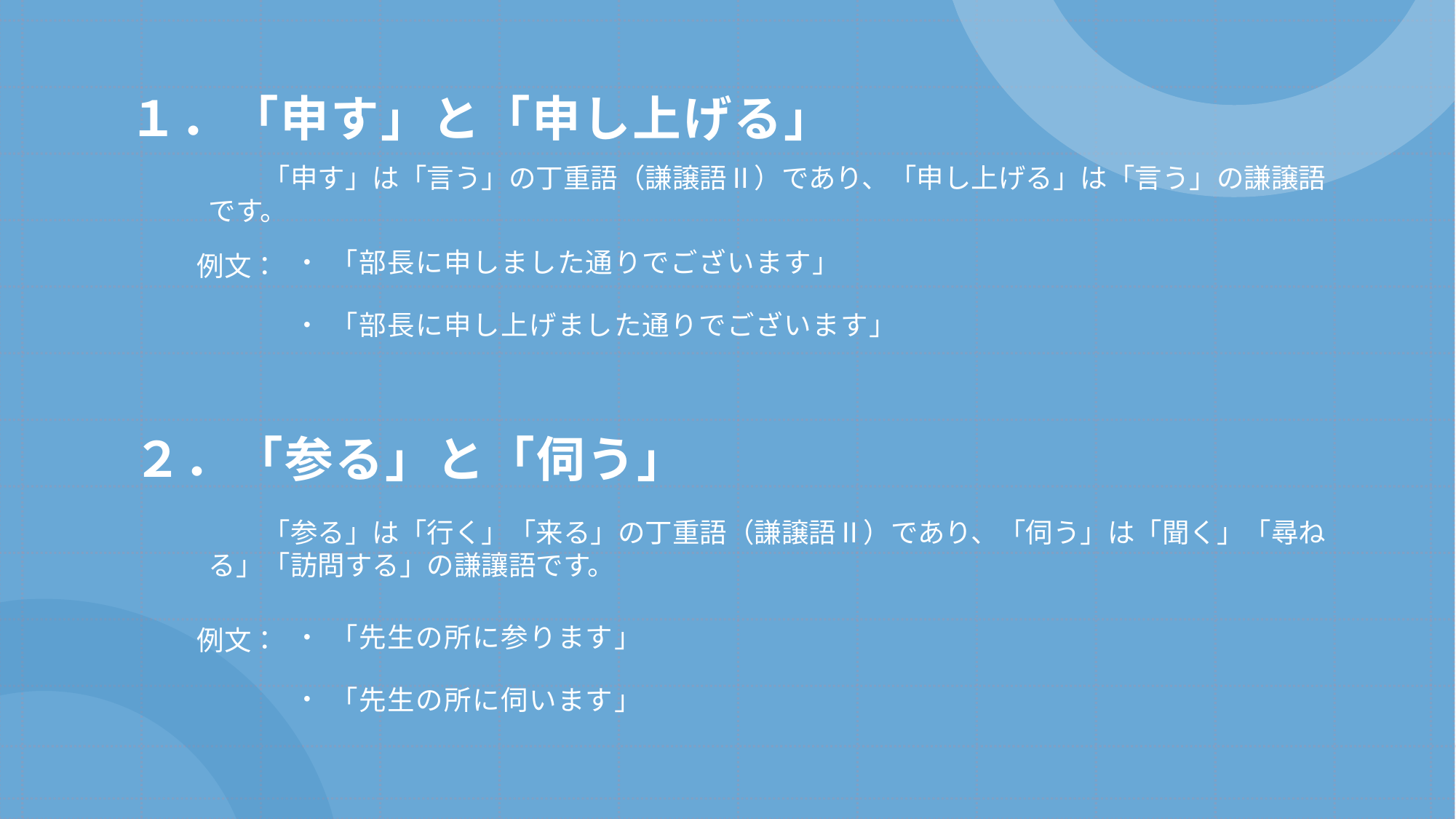

# １．「申す」と「申し上げる」
「申す」は「言う」の丁重語（謙譲語Ⅱ）であり、「申し上げる」は「言う」の謙譲語です。
「部長に申しました通りでございます」
「部長に申し上げました通りでございます」
例文：

２．「参る」と「伺う」
「参る」は「行く」「来る」の丁重語（謙譲語Ⅱ）であり、「伺う」は「聞く」「尋ねる」「訪問する」の謙讓語です。
「先生の所に参ります」
「先生の所に伺います」
例文：